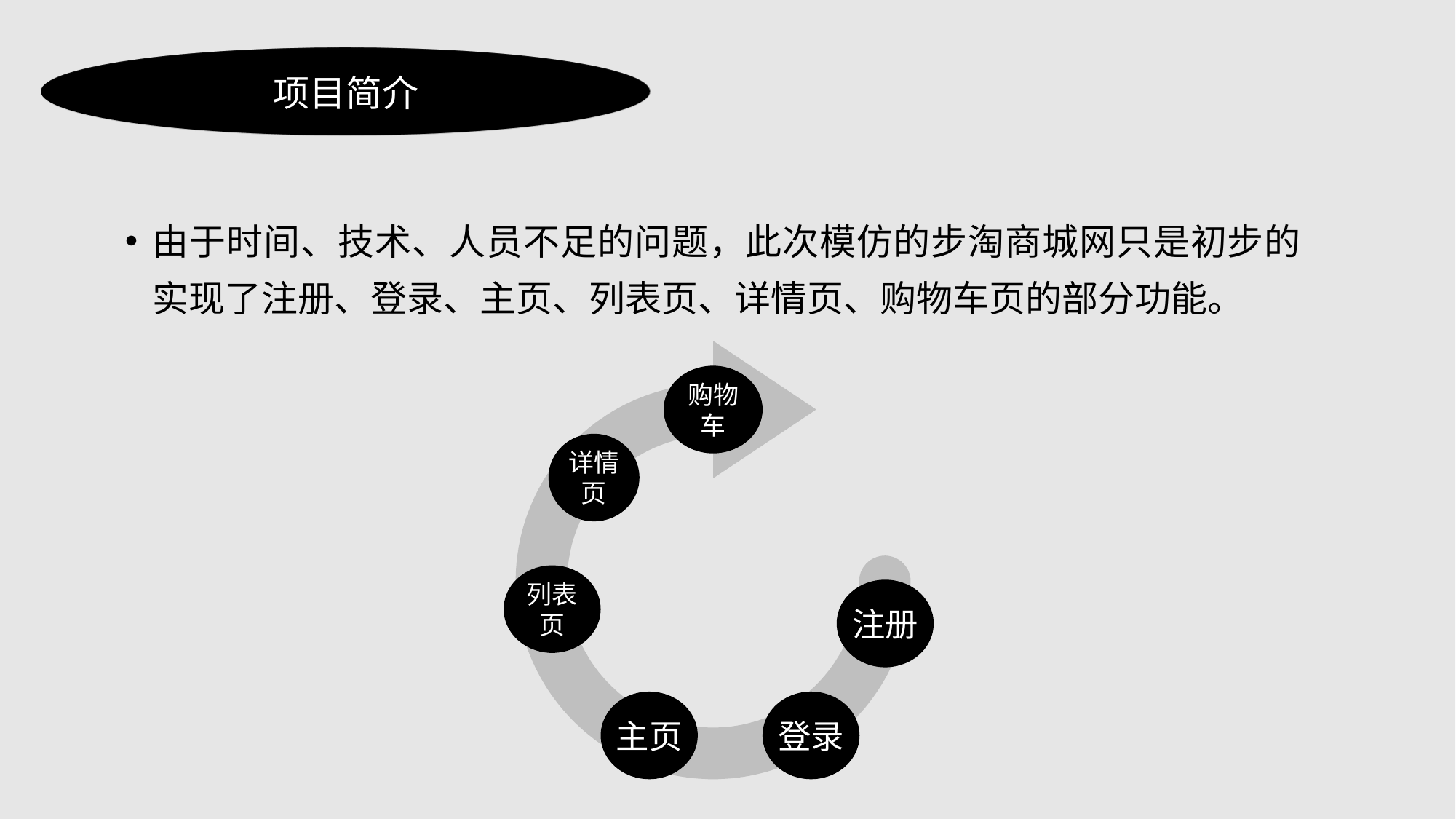

# 项目简介
由于时间、技术、人员不足的问题，此次模仿的步淘商城网只是初步的实现了注册、登录、主页、列表页、详情页、购物车页的部分功能。

购物车
详情页
列表页
注册
主页
登录